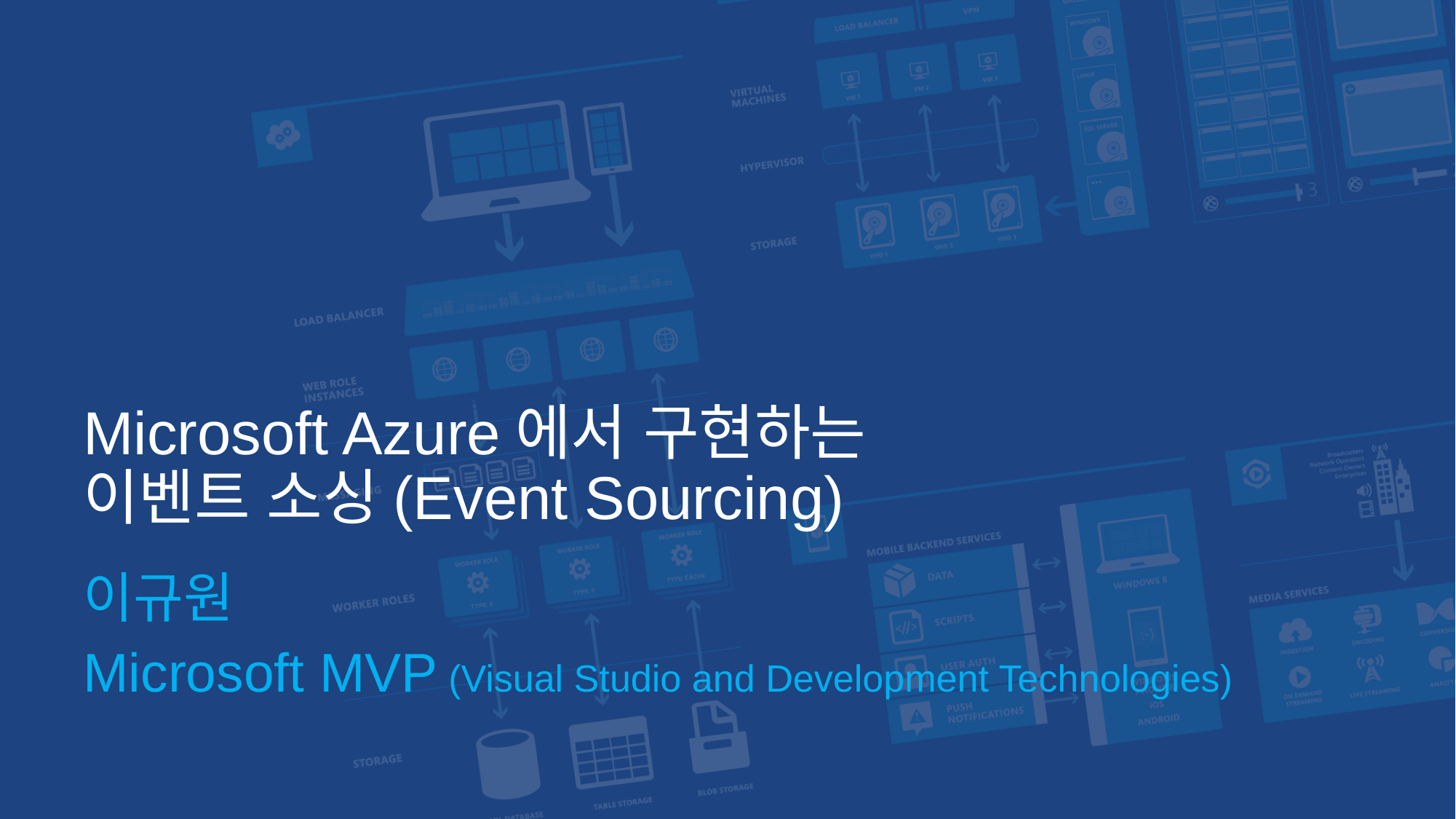

# Microsoft Azure에서 구현하는 이벤트 소싱(Event Sourcing)
이규원
Microsoft MVP (Visual Studio and Development Technologies)